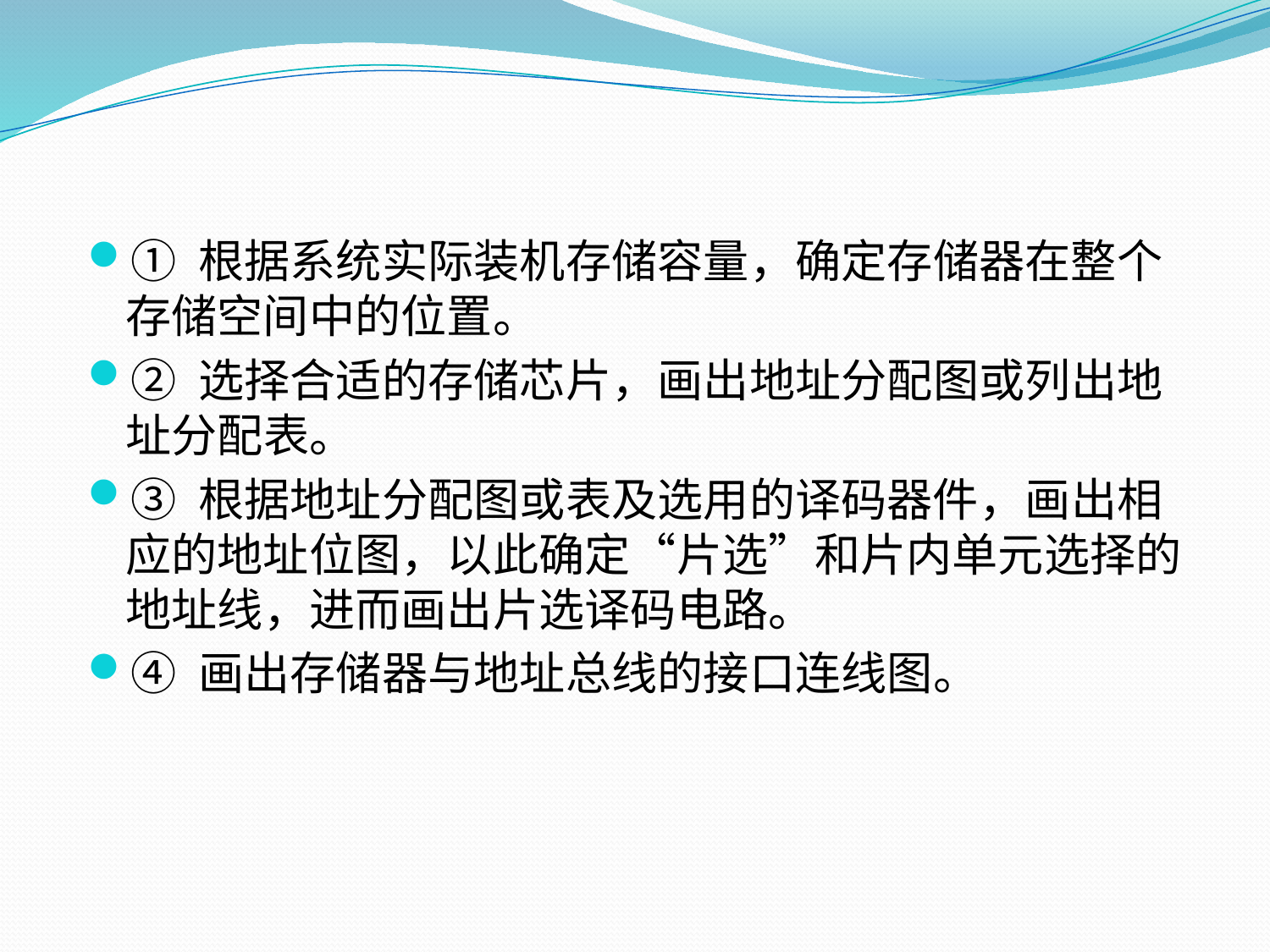

① 根据系统实际装机存储容量，确定存储器在整个存储空间中的位置。
② 选择合适的存储芯片，画出地址分配图或列出地址分配表。
③ 根据地址分配图或表及选用的译码器件，画出相应的地址位图，以此确定“片选”和片内单元选择的地址线，进而画出片选译码电路。
④ 画出存储器与地址总线的接口连线图。